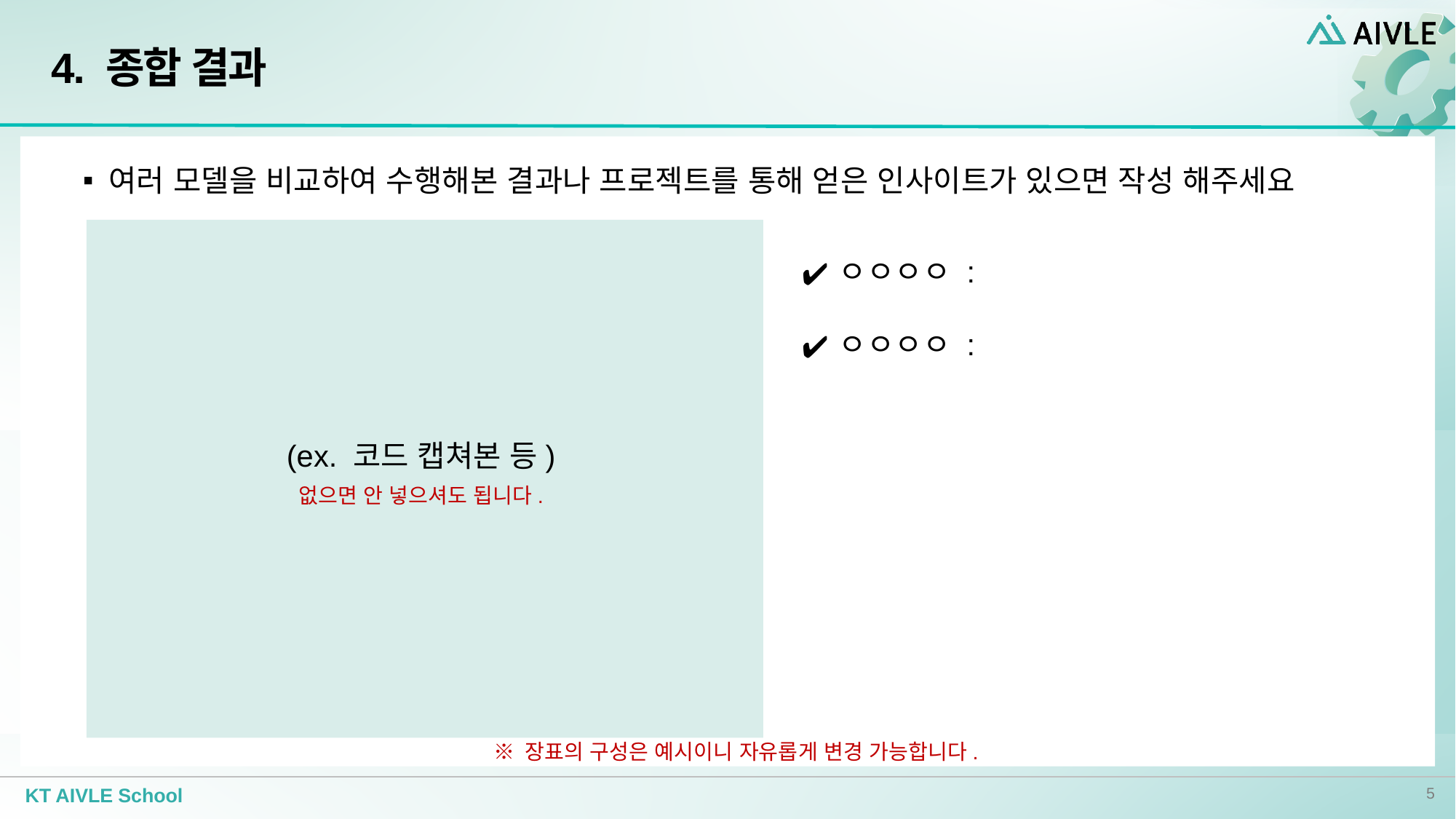

# 4. 종합 결과
여러 모델을 비교하여 수행해본 결과나 프로젝트를 통해 얻은 인사이트가 있으면 작성 해주세요

ㅇㅇㅇㅇ :
ㅇㅇㅇㅇ :
(ex. 코드 캡쳐본 등)
없으면 안 넣으셔도 됩니다.
※ 장표의 구성은 예시이니 자유롭게 변경 가능합니다.